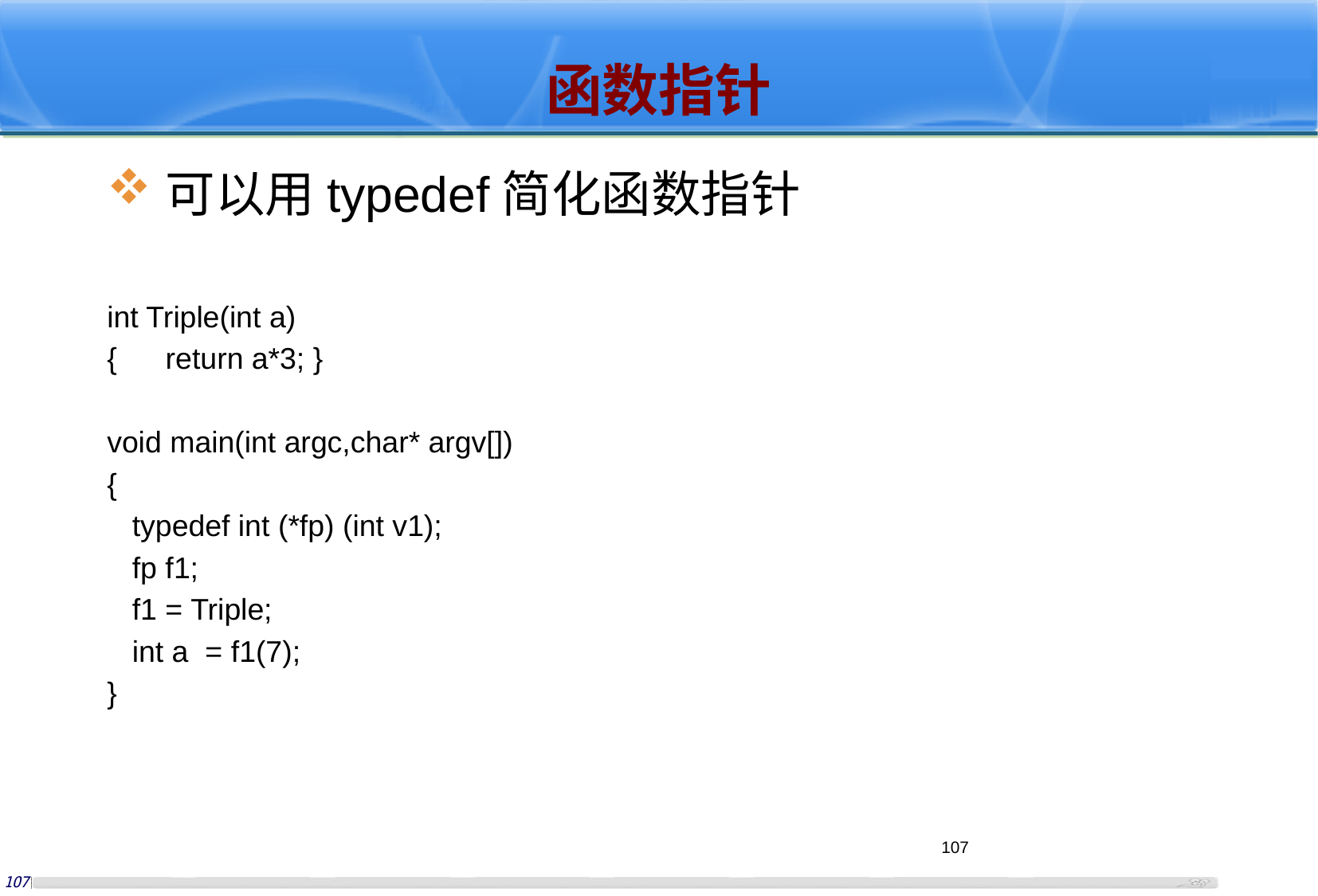

# 函数指针
可以用typedef简化函数指针

int Triple(int a)
{ 	return a*3; }

void main(int argc,char* argv[])
{
   typedef int (*fp) (int v1);
   fp f1;
   f1 = Triple;
   int a  = f1(7);
}

107